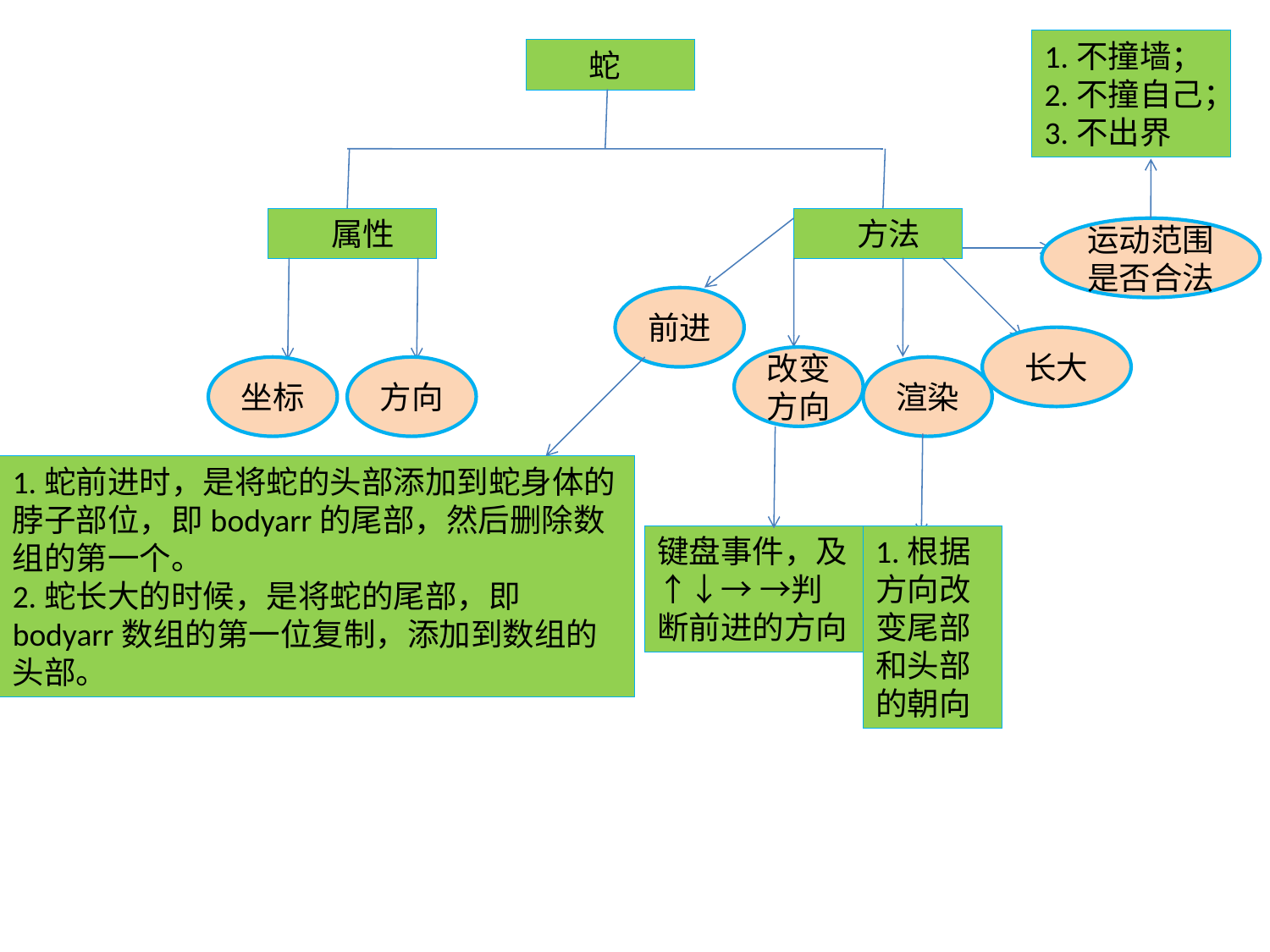

1.不撞墙；
2.不撞自己；
3.不出界
      蛇
      属性
      方法
运动范围是否合法
前进
长大
改变方向
坐标
方向
渲染
1.蛇前进时，是将蛇的头部添加到蛇身体的脖子部位，即bodyarr的尾部，然后删除数组的第一个。
2.蛇长大的时候，是将蛇的尾部，即bodyarr数组的第一位复制，添加到数组的头部。
键盘事件，及↑↓→ →判断前进的方向
1.根据方向改变尾部和头部的朝向